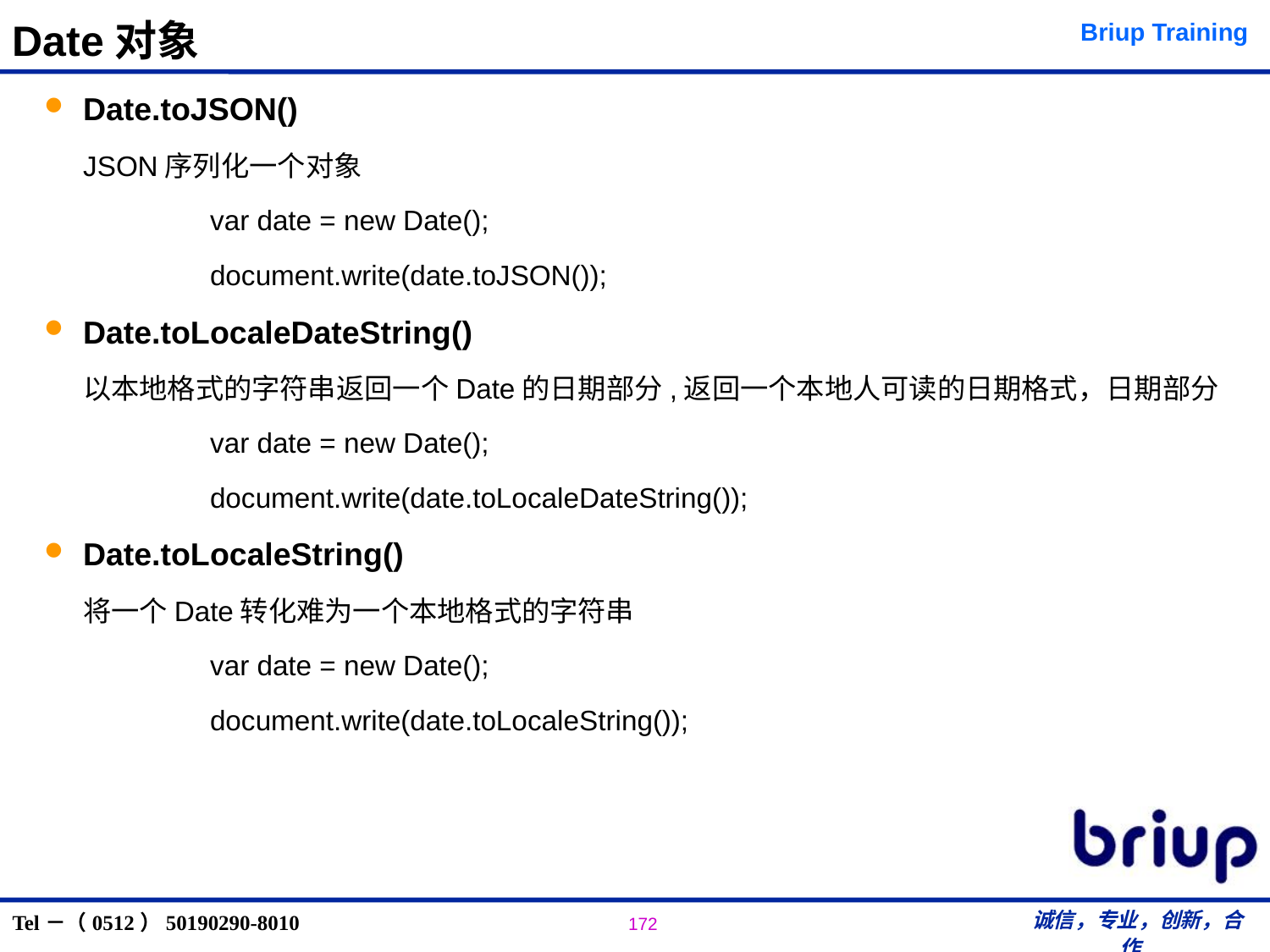

# Date对象

Date.toJSON()
	JSON序列化一个对象
		var date = new Date();
    	 	document.write(date.toJSON());
Date.toLocaleDateString()
	以本地格式的字符串返回一个Date的日期部分,返回一个本地人可读的日期格式，日期部分
        	var date = new Date();
        	document.write(date.toLocaleDateString());
Date.toLocaleString()
	将一个Date转化难为一个本地格式的字符串
		var date = new Date();
        	document.write(date.toLocaleString());